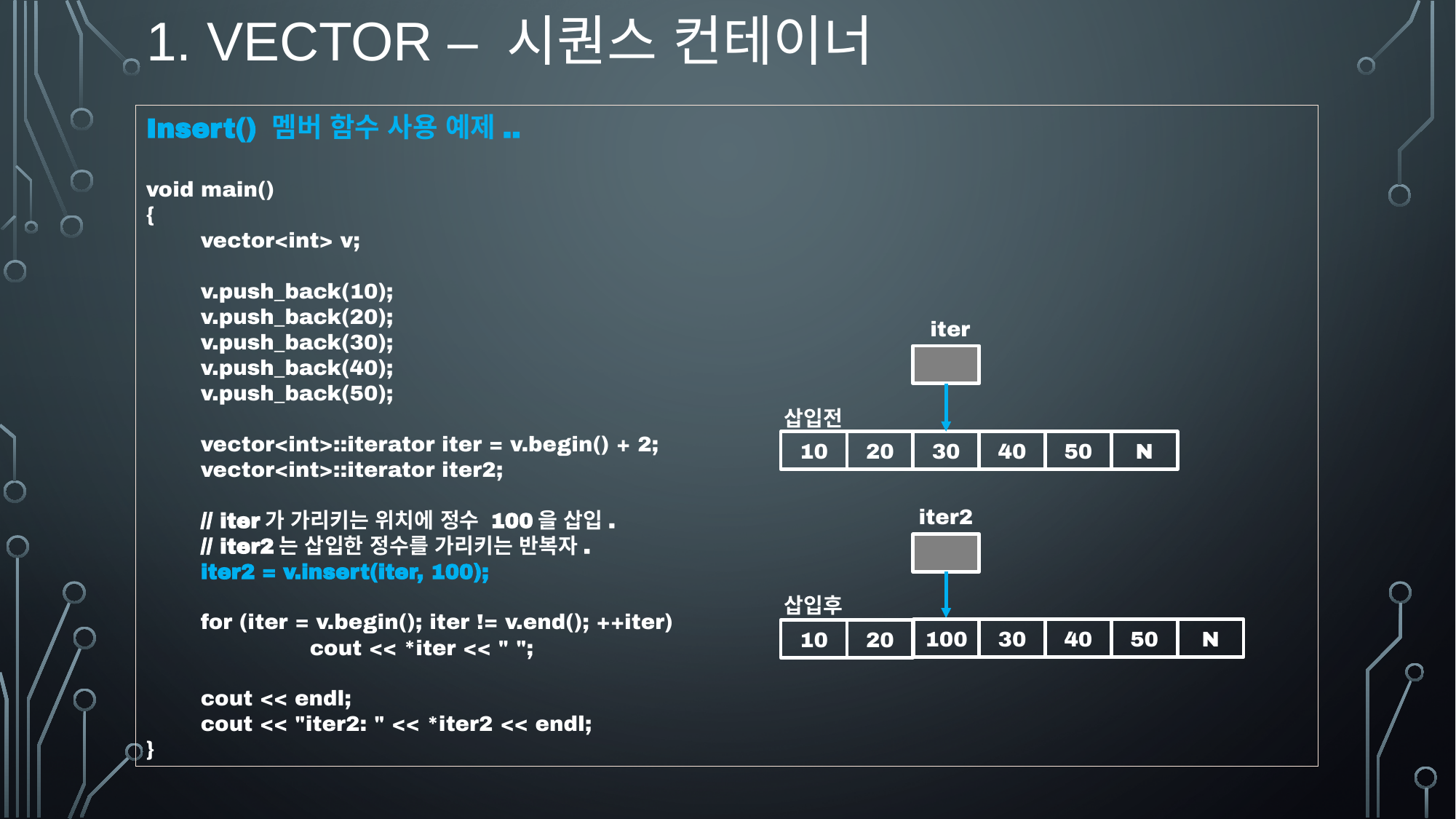

# 1. Vector – 시퀀스 컨테이너
Insert() 멤버 함수 사용 예제..

void main()
{
vector<int> v;

v.push_back(10);
v.push_back(20);
v.push_back(30);
v.push_back(40);
v.push_back(50);

vector<int>::iterator iter = v.begin() + 2;
vector<int>::iterator iter2;

// iter가 가리키는 위치에 정수 100을 삽입.
// iter2는 삽입한 정수를 가리키는 반복자.
iter2 = v.insert(iter, 100);

for (iter = v.begin(); iter != v.end(); ++iter)
	cout << *iter << " ";

cout << endl;
cout << "iter2: " << *iter2 << endl;
}
iter

삽입전
10
20
30
40
50
N
iter2

삽입후
100
30
40
50
N
10
20